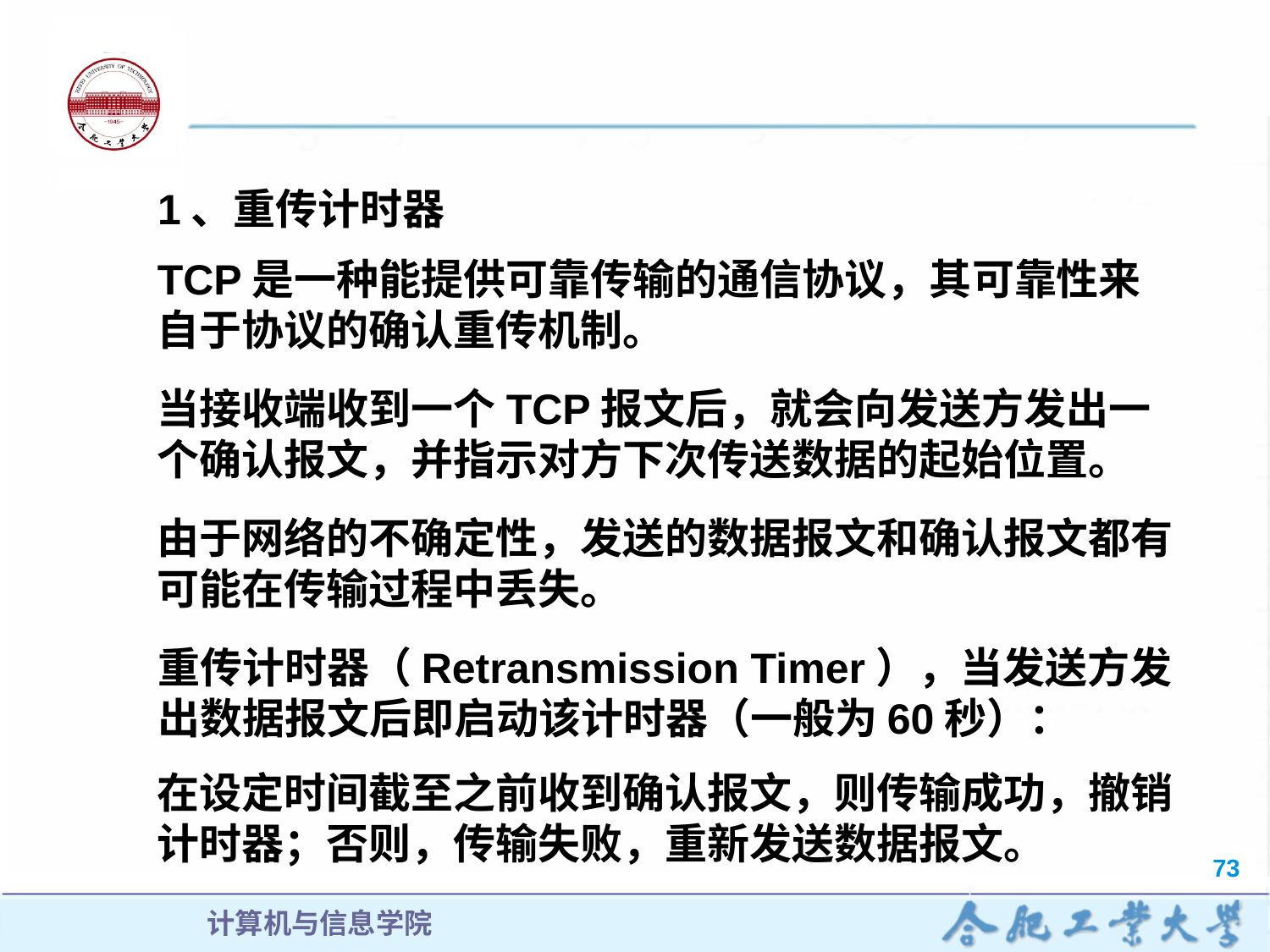

1、重传计时器
TCP是一种能提供可靠传输的通信协议，其可靠性来自于协议的确认重传机制。
当接收端收到一个TCP报文后，就会向发送方发出一个确认报文，并指示对方下次传送数据的起始位置。
由于网络的不确定性，发送的数据报文和确认报文都有可能在传输过程中丢失。
重传计时器（Retransmission Timer），当发送方发出数据报文后即启动该计时器（一般为60秒）：
在设定时间截至之前收到确认报文，则传输成功，撤销计时器；否则，传输失败，重新发送数据报文。